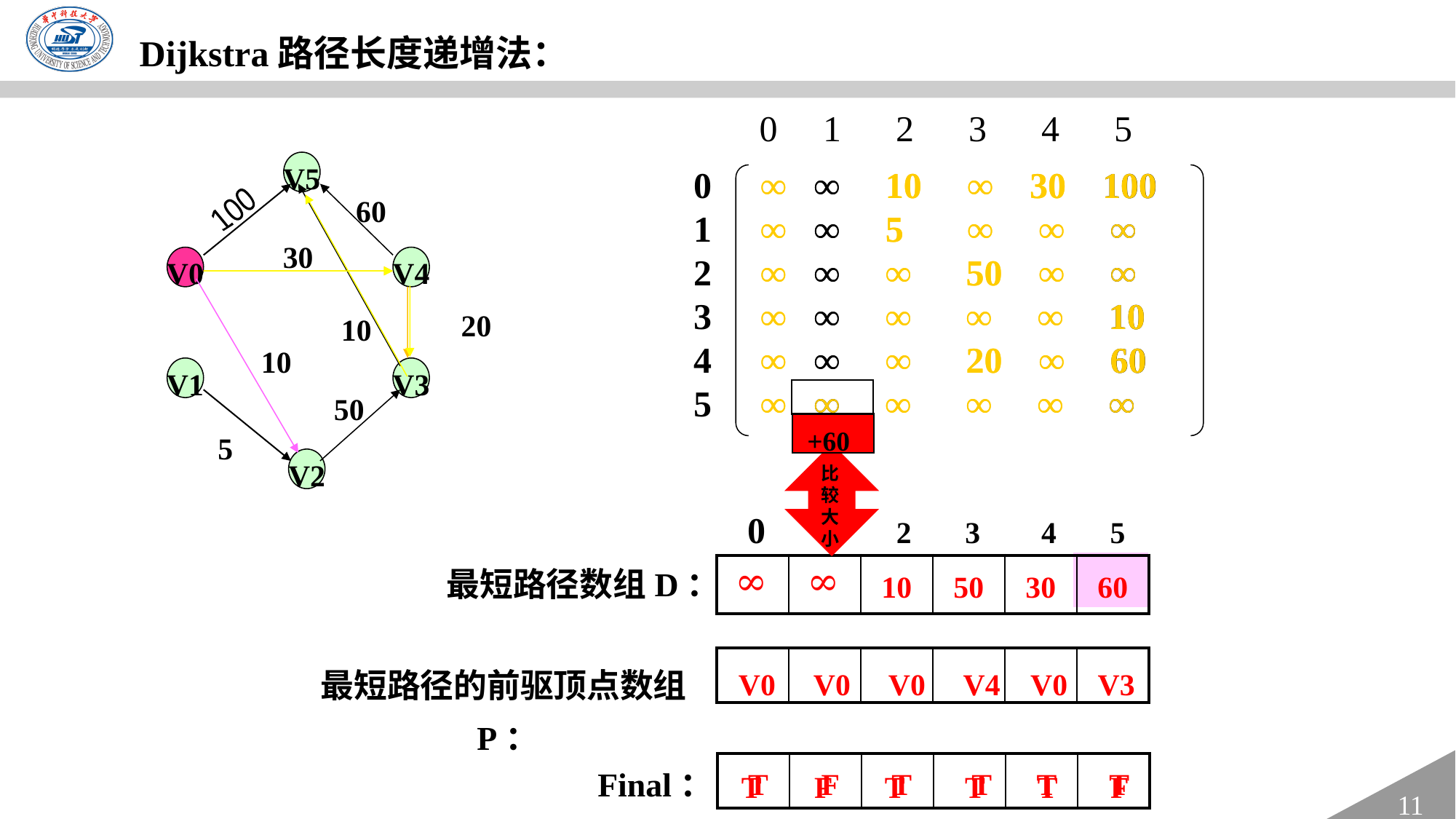

Dijkstra路径长度递增法：
 0     1      2      3      4      5
V5
∞   ∞     10     ∞    30    100
∞   ∞     5       ∞     ∞     ∞
∞   ∞     ∞      50    ∞     ∞
∞   ∞     ∞      ∞     ∞     10
∞   ∞     ∞      20    ∞     60
∞   ∞     ∞      ∞     ∞     ∞
0
1
2
3
4
5
∞   ∞     10     ∞    30    100
∞   ∞     5       ∞     ∞     ∞
∞   ∞     ∞      50    ∞     ∞
∞   ∞     ∞      ∞     ∞     10
∞   ∞     ∞      20    ∞     60
∞   ∞     ∞      ∞     ∞     ∞

60

100
30
V0
V4

20
10
10
V1
V3
50

5

+60

V2
比较大小
   0      1        2       3        4       5
最短路径数组D：

| ∞ | ∞ | 10 | 50 | 30 | 60 |
| --- | --- | --- | --- | --- | --- |
最短路径的前驱顶点数组P：
|  |  |  |  |  |  |
| --- | --- | --- | --- | --- | --- |
V0     V0     V0     V4    V0    V3

Final：
T       F       T        T      T       T
T       F       T        T       T       F
|  |  |  |  |  |  |
| --- | --- | --- | --- | --- | --- |